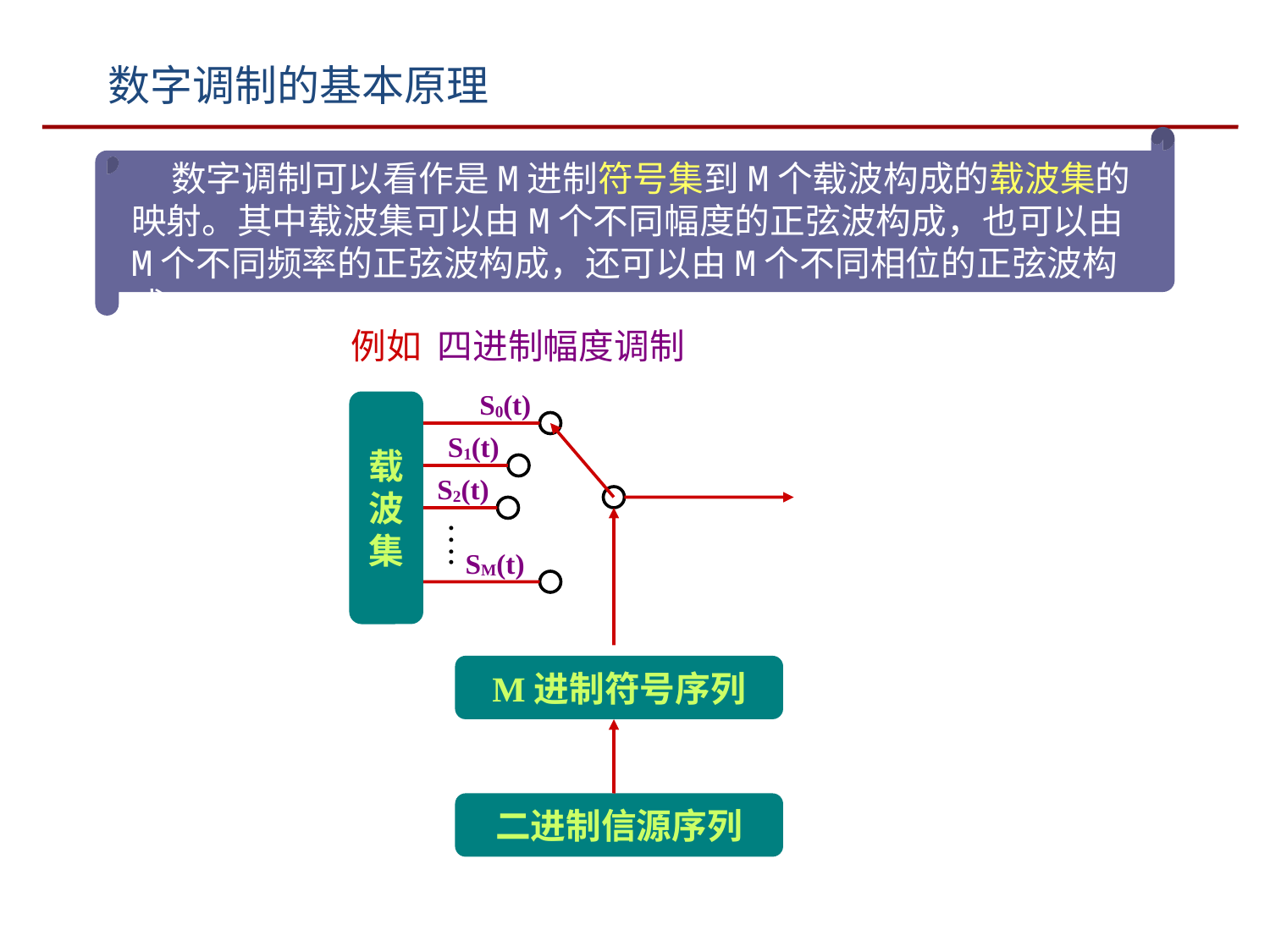

数字调制的基本原理

    数字调制可以看作是M进制符号集到M个载波构成的载波集的映射。其中载波集可以由M个不同幅度的正弦波构成，也可以由M个不同频率的正弦波构成，还可以由M个不同相位的正弦波构成。
例如  四进制幅度调制
S0(t)
载波集

S1(t)

S2(t)

….

SM(t)

M进制符号序列

二进制信源序列